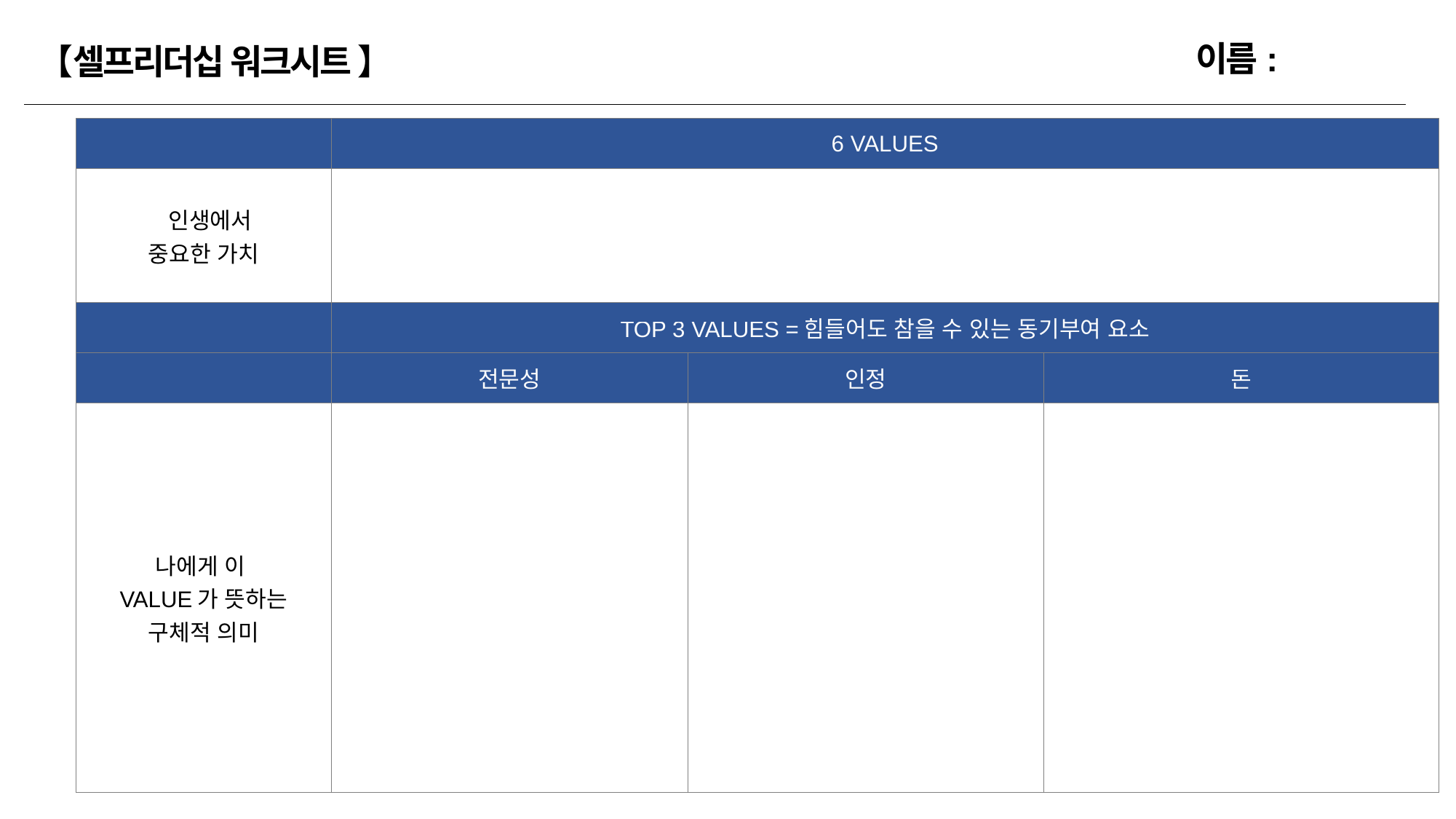

이름:
【셀프리더십 워크시트 】
|  | 6 VALUES |  |  |
| --- | --- | --- | --- |
| 인생에서 중요한 가치 |  |  |  |
|  | TOP 3 VALUES =힘들어도 참을 수 있는 동기부여 요소 |  |  |
|  | 전문성 | 인정 | 돈 |
| 나에게 이 VALUE가 뜻하는 구체적 의미 |  |  |  |